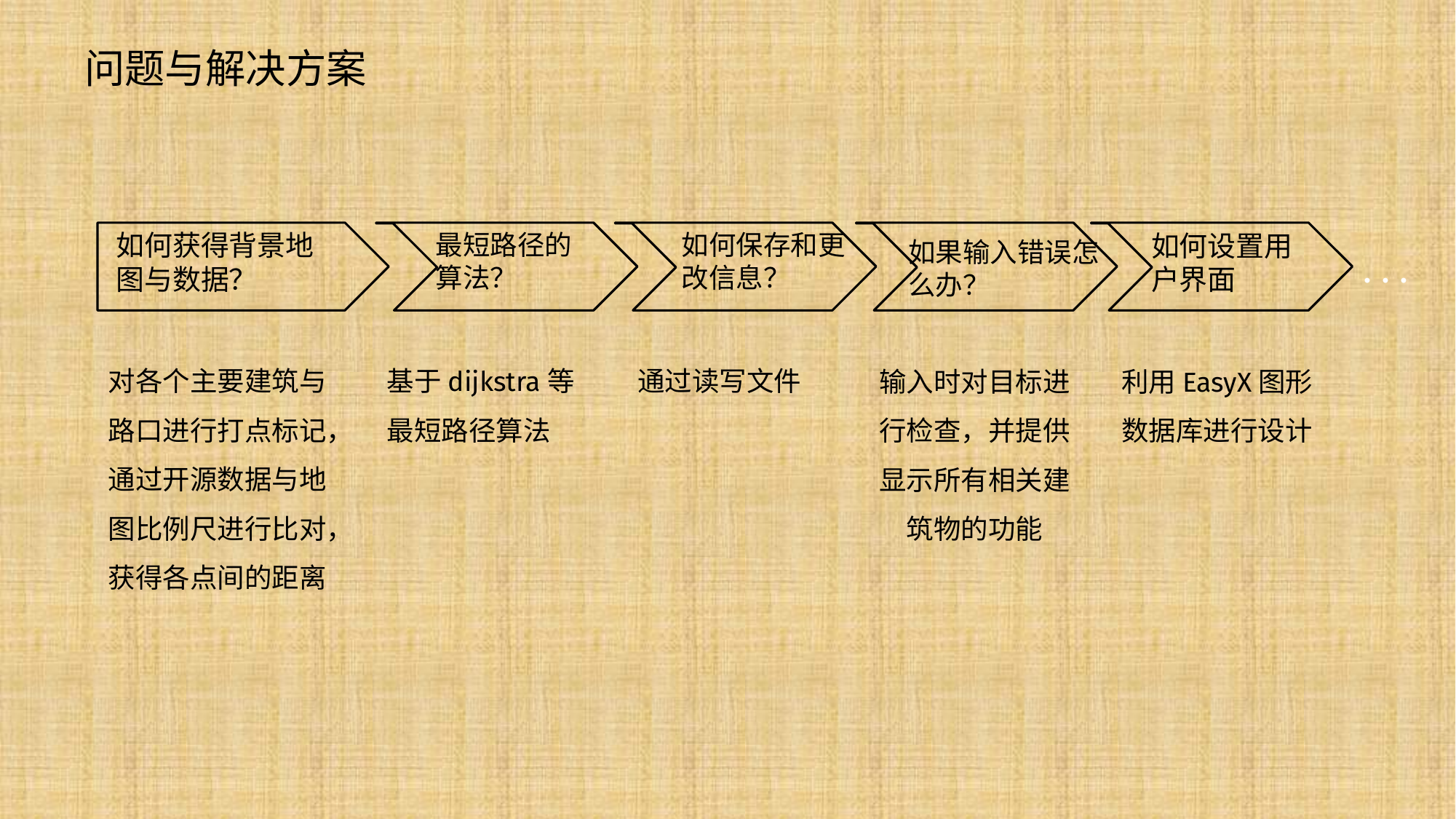

问题与解决方案
最短路径的算法？

如何保存和更改信息？

如何获得背景地图与数据？

如果输入错误怎么办？

如何设置用户界面
. . .
对各个主要建筑与路口进行打点标记，通过开源数据与地图比例尺进行比对，获得各点间的距离
基于dijkstra等最短路径算法
通过读写文件
输入时对目标进行检查，并提供显示所有相关建筑物的功能
利用EasyX图形数据库进行设计